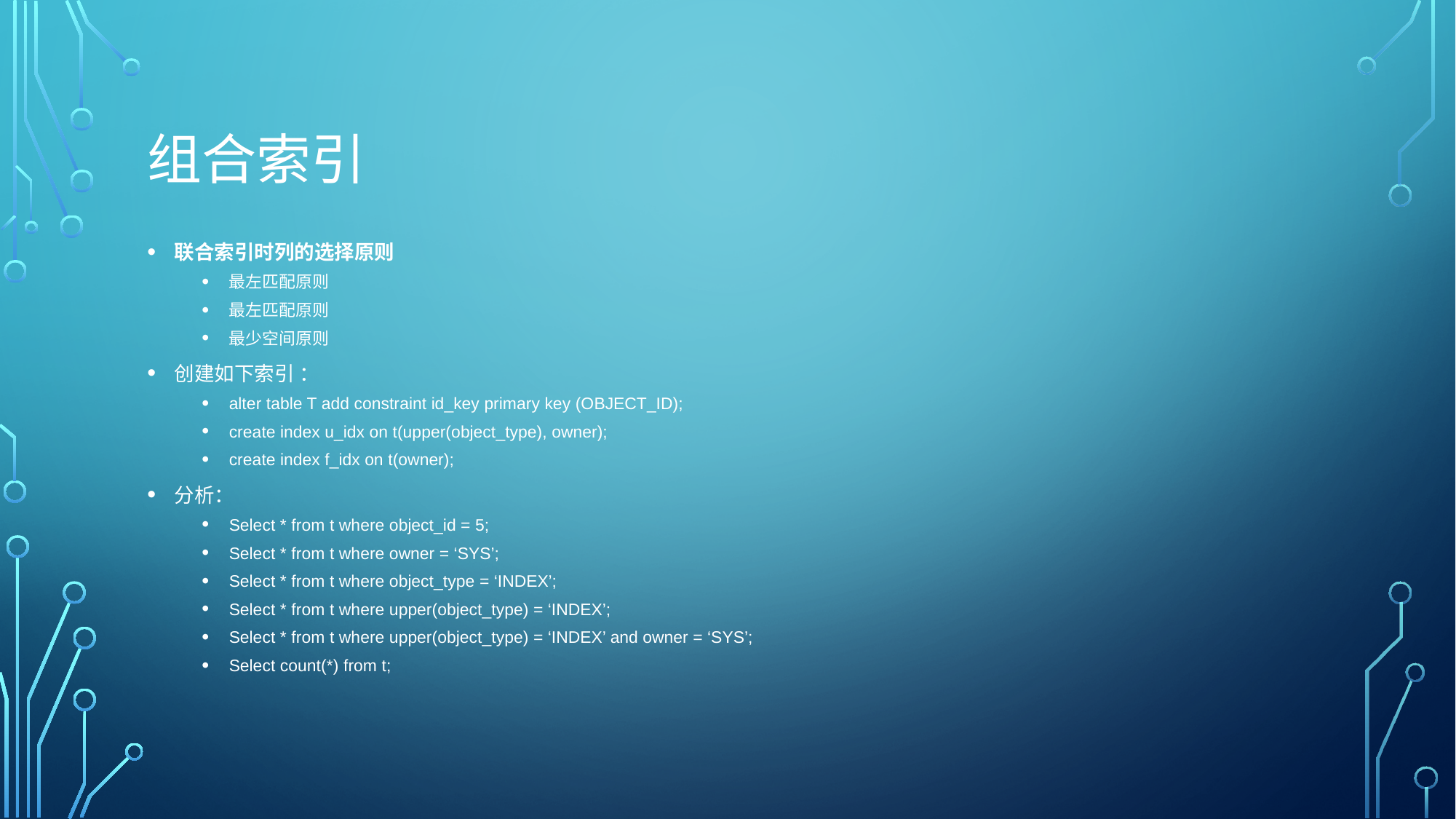

# 组合索引
联合索引时列的选择原则
最左匹配原则
最左匹配原则
最少空间原则
创建如下索引 ：
alter table T add constraint id_key primary key (OBJECT_ID);
create index u_idx on t(upper(object_type), owner);
create index f_idx on t(owner);
分析：
Select * from t where object_id = 5;
Select * from t where owner = ‘SYS’;
Select * from t where object_type = ‘INDEX’;
Select * from t where upper(object_type) = ‘INDEX’;
Select * from t where upper(object_type) = ‘INDEX’ and owner = ‘SYS’;
Select count(*) from t;